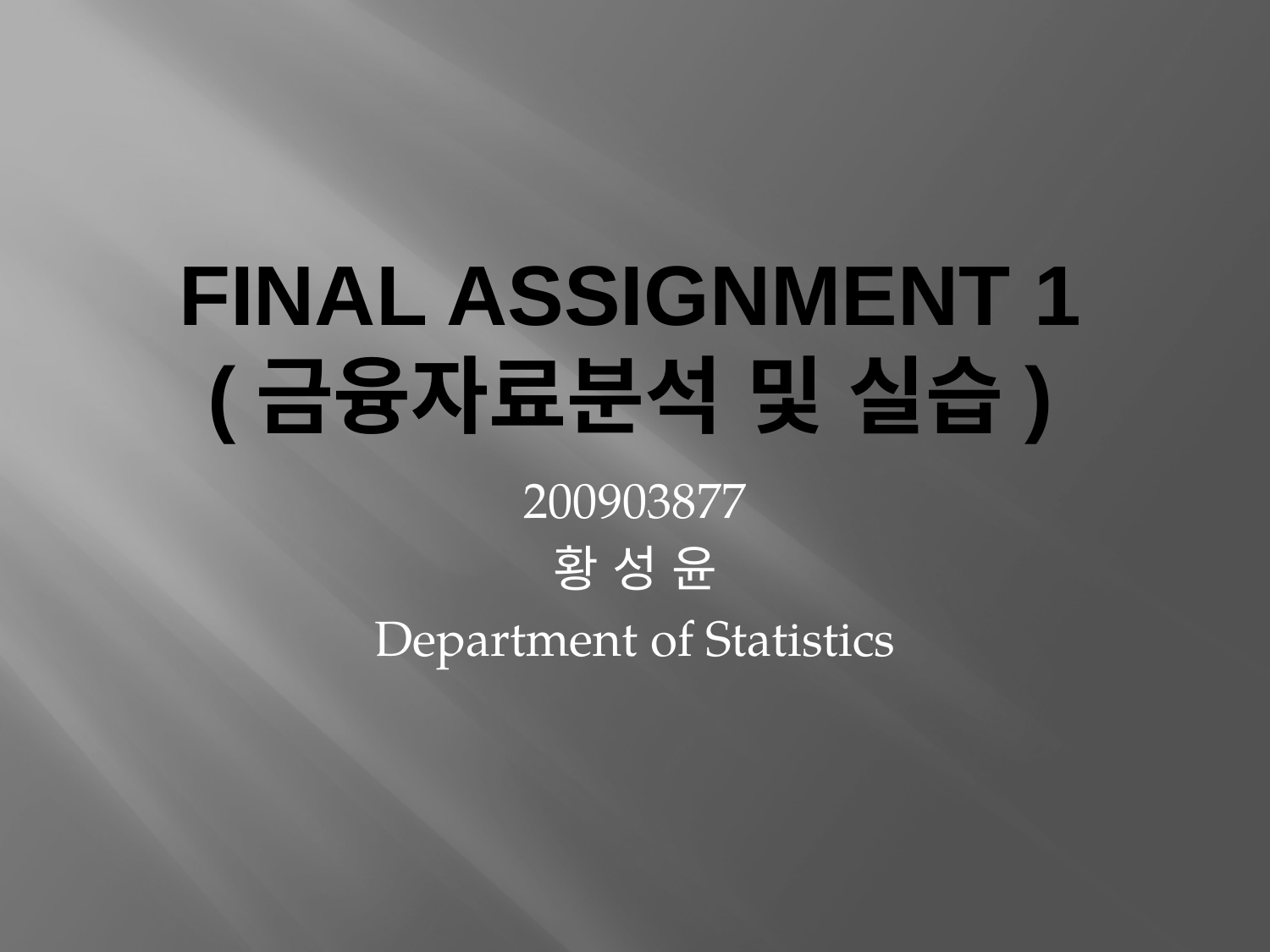

# Final Assignment 1 (금융자료분석 및 실습)
200903877
황 성 윤
Department of Statistics